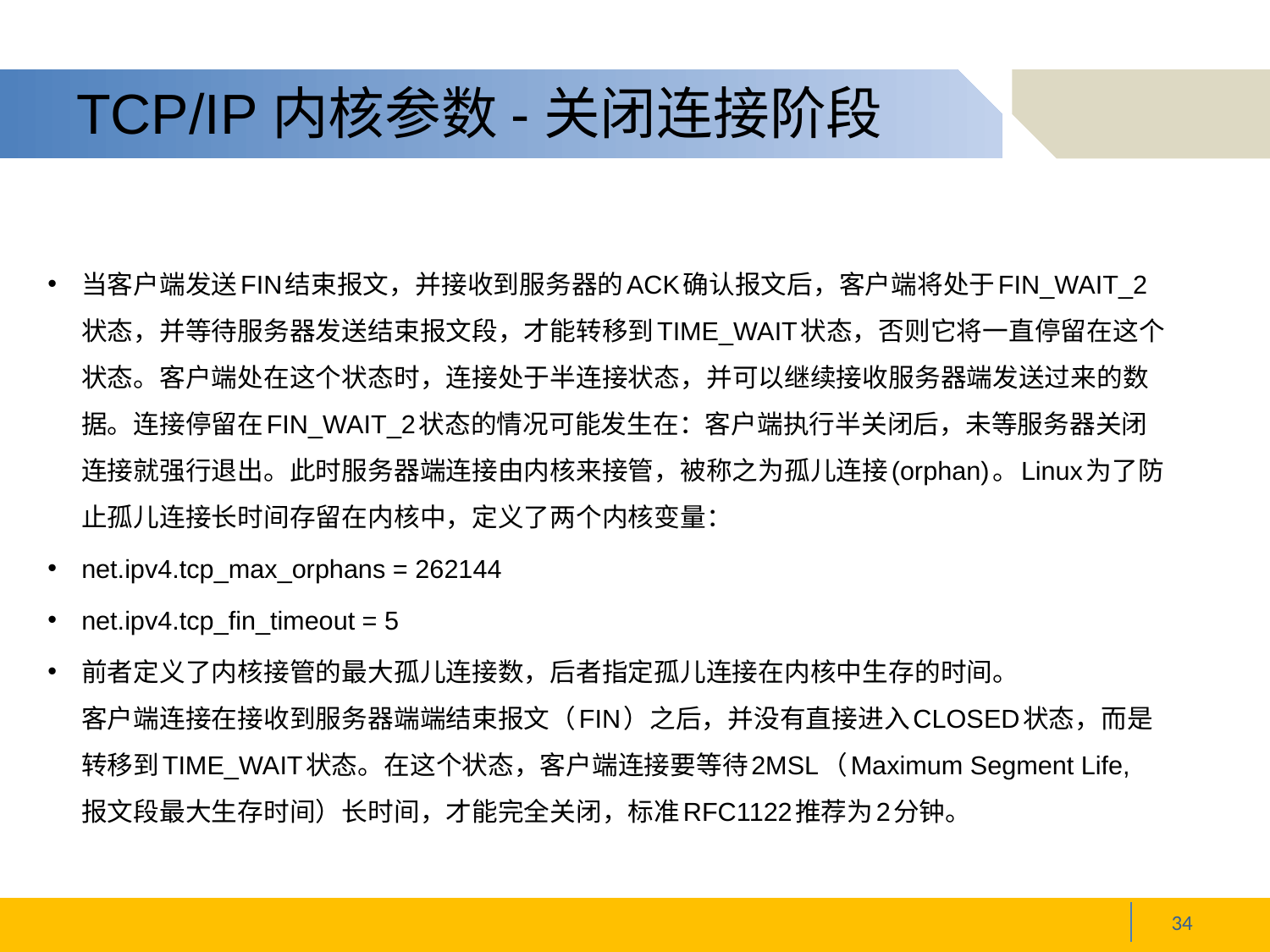

# TCP/IP内核参数-关闭连接阶段
当客户端发送FIN结束报文，并接收到服务器的ACK确认报文后，客户端将处于FIN_WAIT_2状态，并等待服务器发送结束报文段，才能转移到TIME_WAIT状态，否则它将一直停留在这个状态。客户端处在这个状态时，连接处于半连接状态，并可以继续接收服务器端发送过来的数据。连接停留在FIN_WAIT_2状态的情况可能发生在：客户端执行半关闭后，未等服务器关闭连接就强行退出。此时服务器端连接由内核来接管，被称之为孤儿连接(orphan)。Linux为了防止孤儿连接长时间存留在内核中，定义了两个内核变量：
net.ipv4.tcp_max_orphans = 262144
net.ipv4.tcp_fin_timeout = 5
前者定义了内核接管的最大孤儿连接数，后者指定孤儿连接在内核中生存的时间。
客户端连接在接收到服务器端端结束报文（FIN）之后，并没有直接进入CLOSED状态，而是转移到TIME_WAIT状态。在这个状态，客户端连接要等待2MSL（Maximum Segment Life, 报文段最大生存时间）长时间，才能完全关闭，标准RFC1122推荐为2分钟。
34